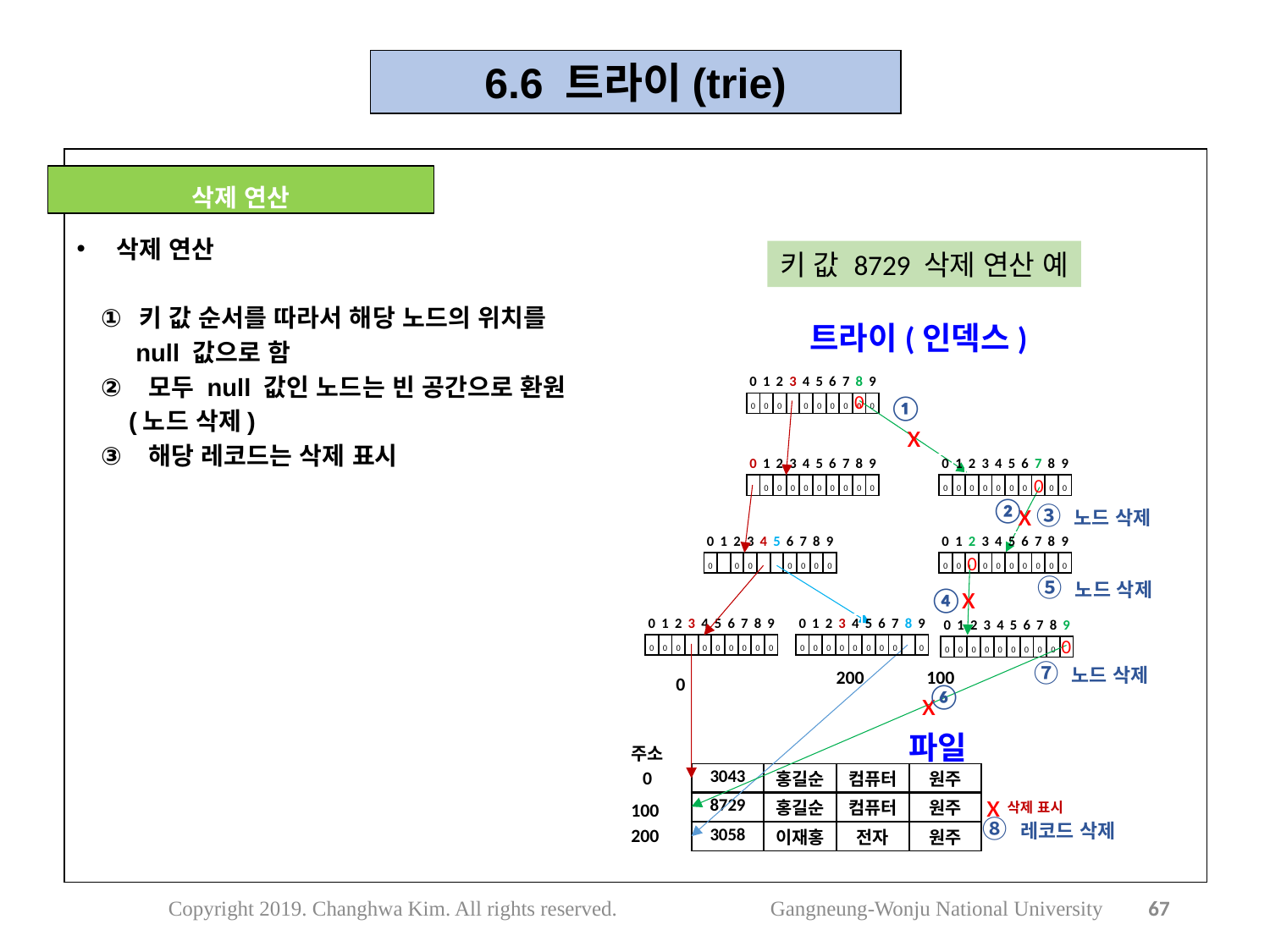

6.6 트라이(trie)

삭제 연산

키 값 순서를 따라서 해당 노드의 위치를
     null 값으로 함
모두 null 값인 노드는 빈 공간으로 환원
    (노드 삭제)
해당 레코드는 삭제 표시

삭제 연산
키 값 8729 삭제 연산 예
트라이(인덱스)
| 0 | 1 | 2 | 3 | 4 | 5 | 6 | 7 | 8 | 9 |
| --- | --- | --- | --- | --- | --- | --- | --- | --- | --- |
| 0 | 0 | 0 |  | 0 | 0 | 0 | 0 | 0 | 0 |
0
①
x
| 0 | 1 | 2 | 3 | 4 | 5 | 6 | 7 | 8 | 9 |
| --- | --- | --- | --- | --- | --- | --- | --- | --- | --- |
|  | 0 | 0 | 0 | 0 | 0 | 0 | 0 | 0 | 0 |
| 0 | 1 | 2 | 3 | 4 | 5 | 6 | 7 | 8 | 9 |
| --- | --- | --- | --- | --- | --- | --- | --- | --- | --- |
| 0 | 0 | 0 | 0 | 0 | 0 | 0 |  | 0 | 0 |
0
②
x
③ 노드 삭제
| 0 | 1 | 2 | 3 | 4 | 5 | 6 | 7 | 8 | 9 |
| --- | --- | --- | --- | --- | --- | --- | --- | --- | --- |
| 0 |  | 0 | 0 |  |  | 0 | 0 | 0 | 0 |
| 0 | 1 | 2 | 3 | 4 | 5 | 6 | 7 | 8 | 9 |
| --- | --- | --- | --- | --- | --- | --- | --- | --- | --- |
| 0 | 0 |  | 0 | 0 | 0 | 0 | 0 | 0 | 0 |
0
⑤ 노드 삭제
x
④
| 0 | 1 | 2 | 3 | 4 | 5 | 6 | 7 | 8 | 9 |
| --- | --- | --- | --- | --- | --- | --- | --- | --- | --- |
| 0 | 0 | 0 |  | 0 | 0 | 0 | 0 | 0 | 0 |
| 0 | 1 | 2 | 3 | 4 | 5 | 6 | 7 | 8 | 9 |
| --- | --- | --- | --- | --- | --- | --- | --- | --- | --- |
| 0 | 0 | 0 | 0 | 0 | 0 | 0 | 0 |  | 0 |
| 0 | 1 | 2 | 3 | 4 | 5 | 6 | 7 | 8 | 9 |
| --- | --- | --- | --- | --- | --- | --- | --- | --- | --- |
| 0 | 0 | 0 | 0 | 0 | 0 | 0 | 0 | 0 |  |
0
⑦ 노드 삭제
200
100
0
⑥
x
파일
주소
0
| 3043 | 홍길순 | 컴퓨터 | 원주 |
| --- | --- | --- | --- |
x
| 8729 | 홍길순 | 컴퓨터 | 원주 |
| --- | --- | --- | --- |
삭제 표시
100
⑧ 레코드 삭제
200
| 3058 | 이재홍 | 전자 | 원주 |
| --- | --- | --- | --- |
Copyright 2019. Changhwa Kim. All rights reserved.                             Gangneung-Wonju National University
67
67